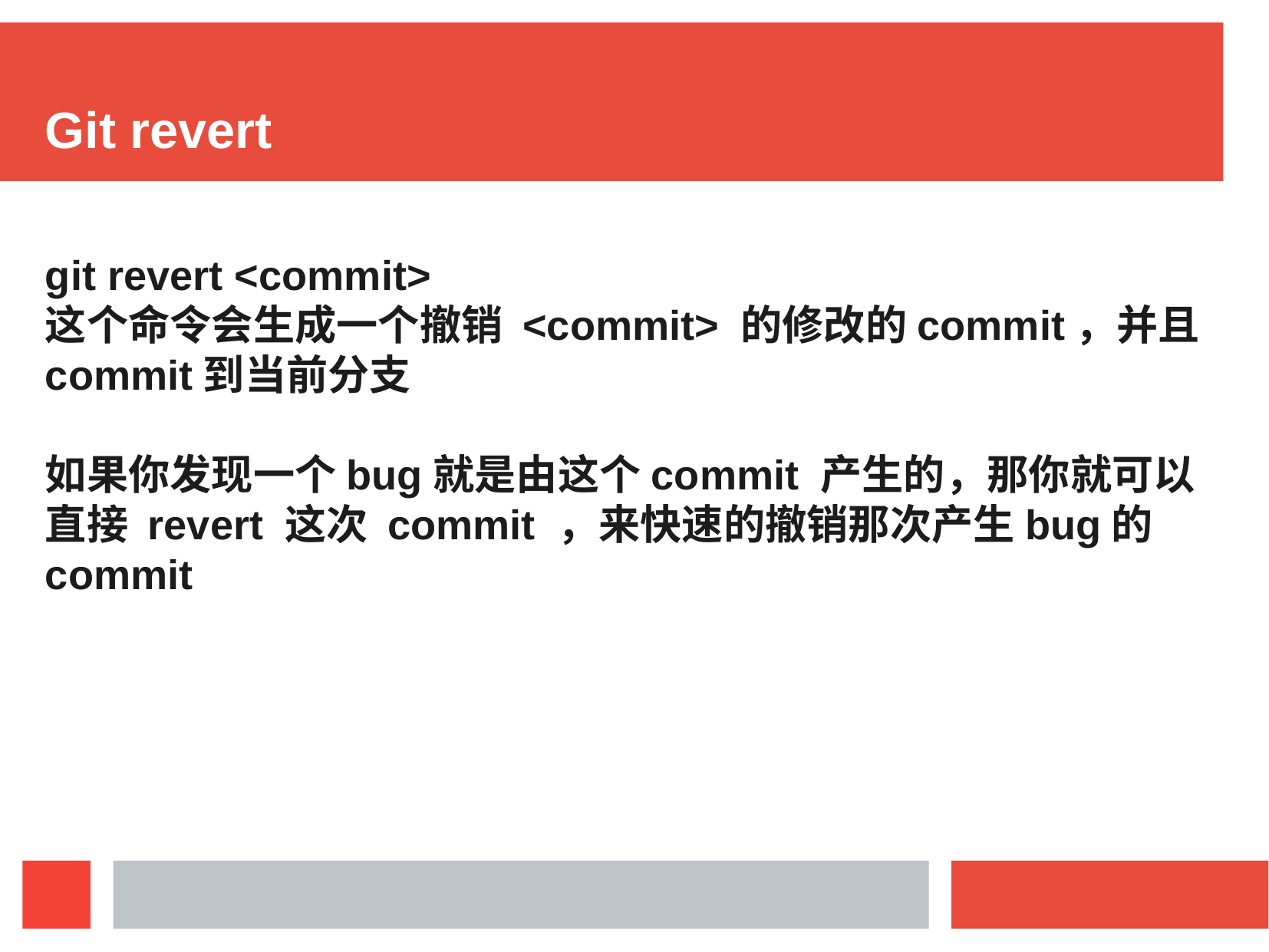

Git revert
git revert <commit>
这个命令会生成一个撤销 <commit> 的修改的commit，并且commit到当前分支

如果你发现一个bug就是由这个commit 产生的，那你就可以直接 revert 这次 commit ，来快速的撤销那次产生bug的commit